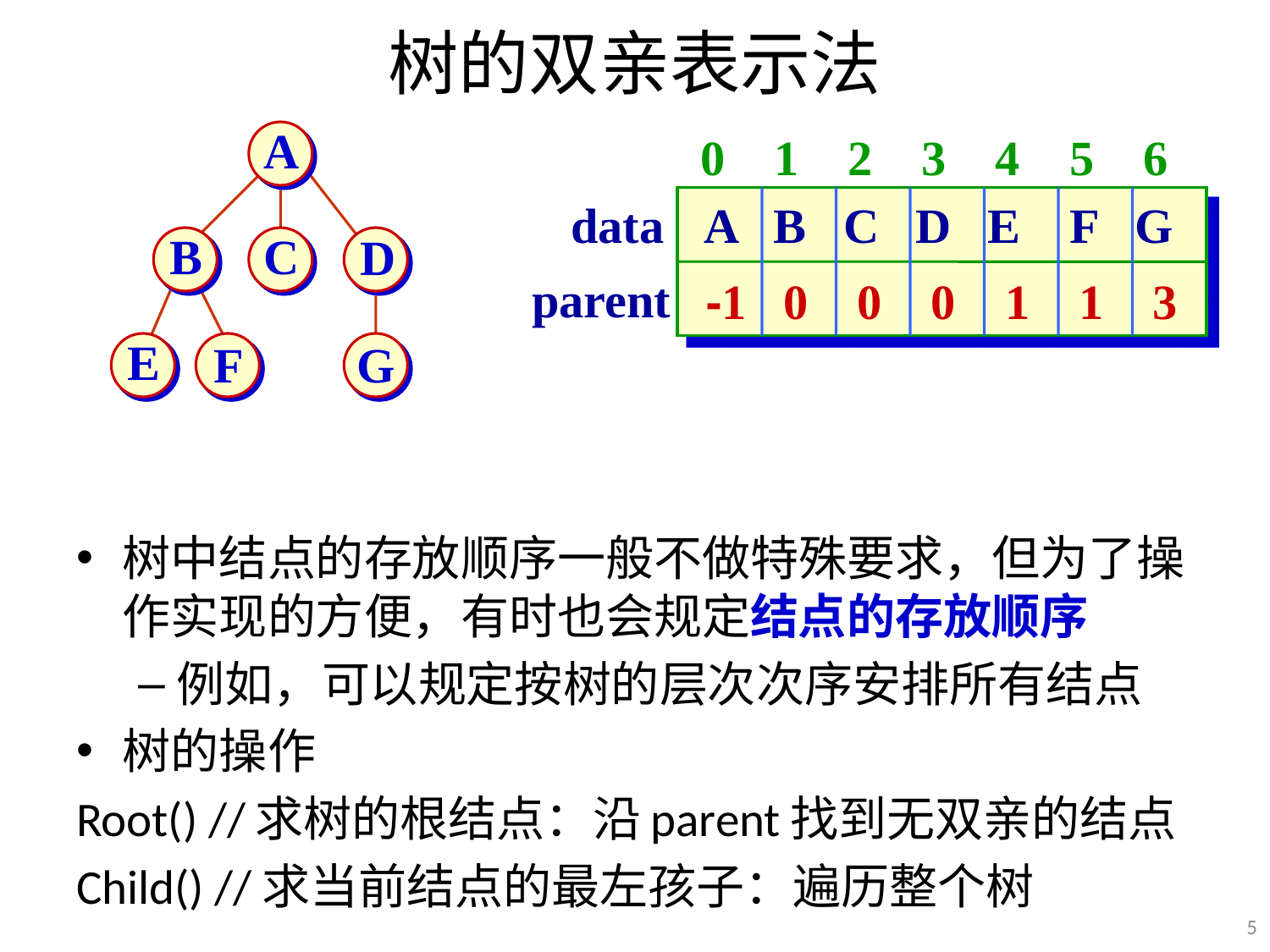

# 树的双亲表示法
A

B
C
D

E
F
G

0    1    2    3    4    5    6
data

A   B   C   D   E    F   G

parent

-1   0    0    0    1    1    3

树中结点的存放顺序一般不做特殊要求，但为了操作实现的方便，有时也会规定结点的存放顺序
例如，可以规定按树的层次次序安排所有结点
树的操作
Root() //求树的根结点：沿parent找到无双亲的结点
Child() //求当前结点的最左孩子：遍历整个树

5